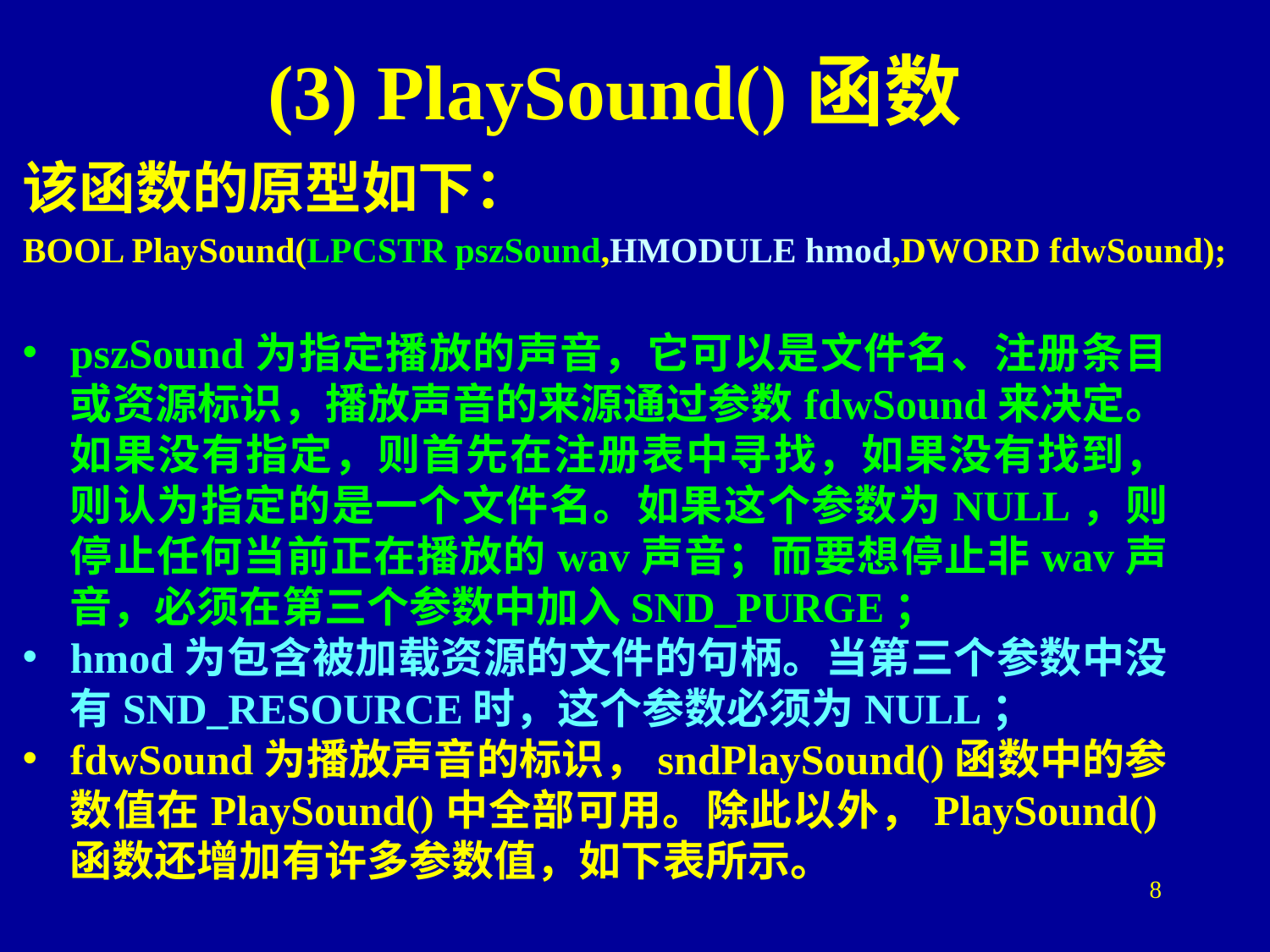

# (3) PlaySound()函数
该函数的原型如下：
BOOL PlaySound(LPCSTR pszSound,HMODULE hmod,DWORD fdwSound);

pszSound为指定播放的声音，它可以是文件名、注册条目或资源标识，播放声音的来源通过参数fdwSound来决定。如果没有指定，则首先在注册表中寻找，如果没有找到，则认为指定的是一个文件名。如果这个参数为NULL，则停止任何当前正在播放的wav声音；而要想停止非wav声音，必须在第三个参数中加入SND_PURGE；
hmod为包含被加载资源的文件的句柄。当第三个参数中没有SND_RESOURCE时，这个参数必须为NULL；
fdwSound为播放声音的标识，sndPlaySound()函数中的参数值在PlaySound()中全部可用。除此以外，PlaySound()函数还增加有许多参数值，如下表所示。
8